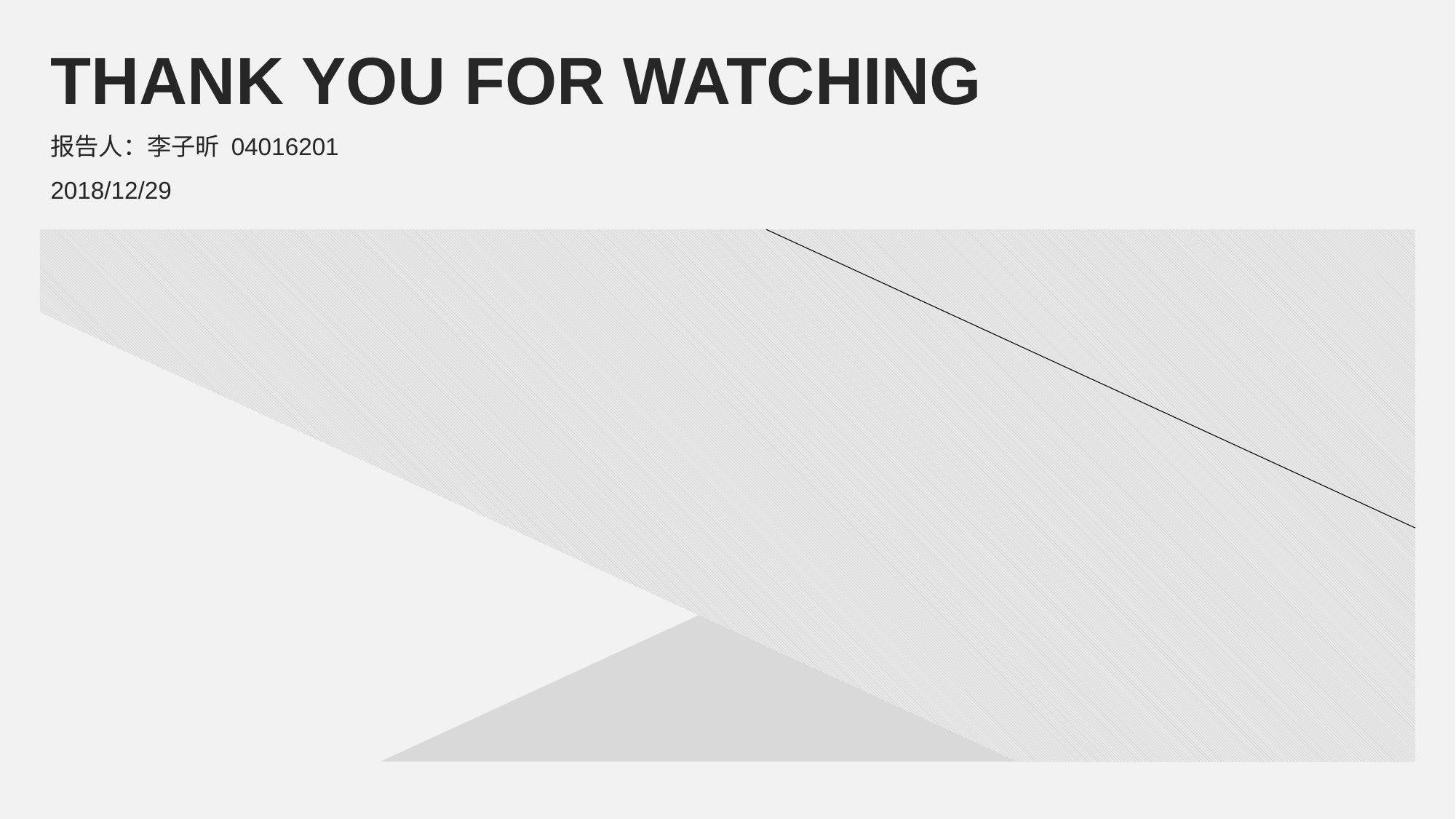

THANK YOU FOR WATCHING
报告人：李子昕 04016201
2018/12/29